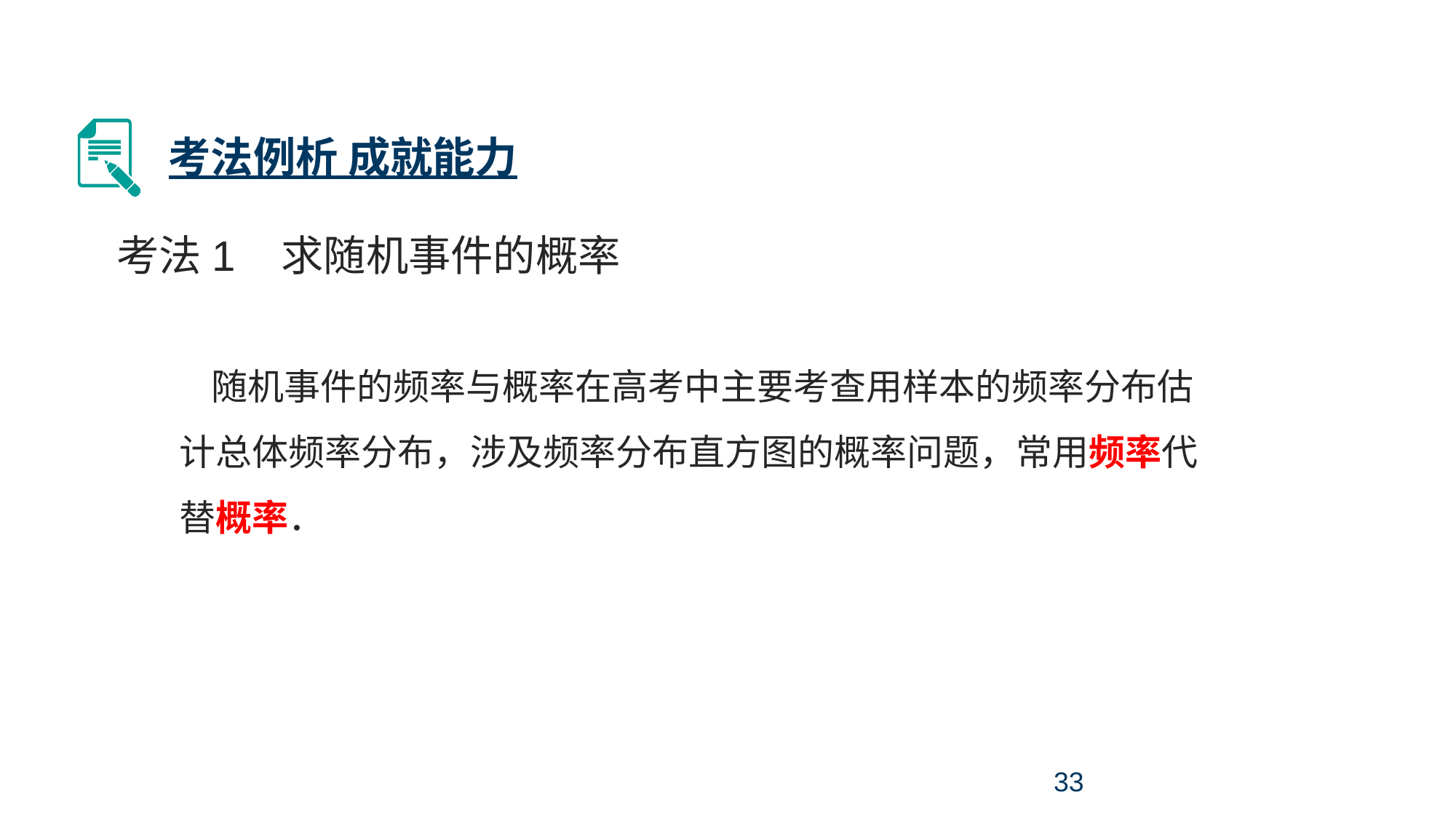

考点一  随机事件的概率、古典概型和几何概型

考法例析 成就能力
 考法1   求随机事件的概率
随机事件的频率与概率在高考中主要考查用样本的频率分布估计总体频率分布，涉及频率分布直方图的概率问题，常用频率代替概率．
33